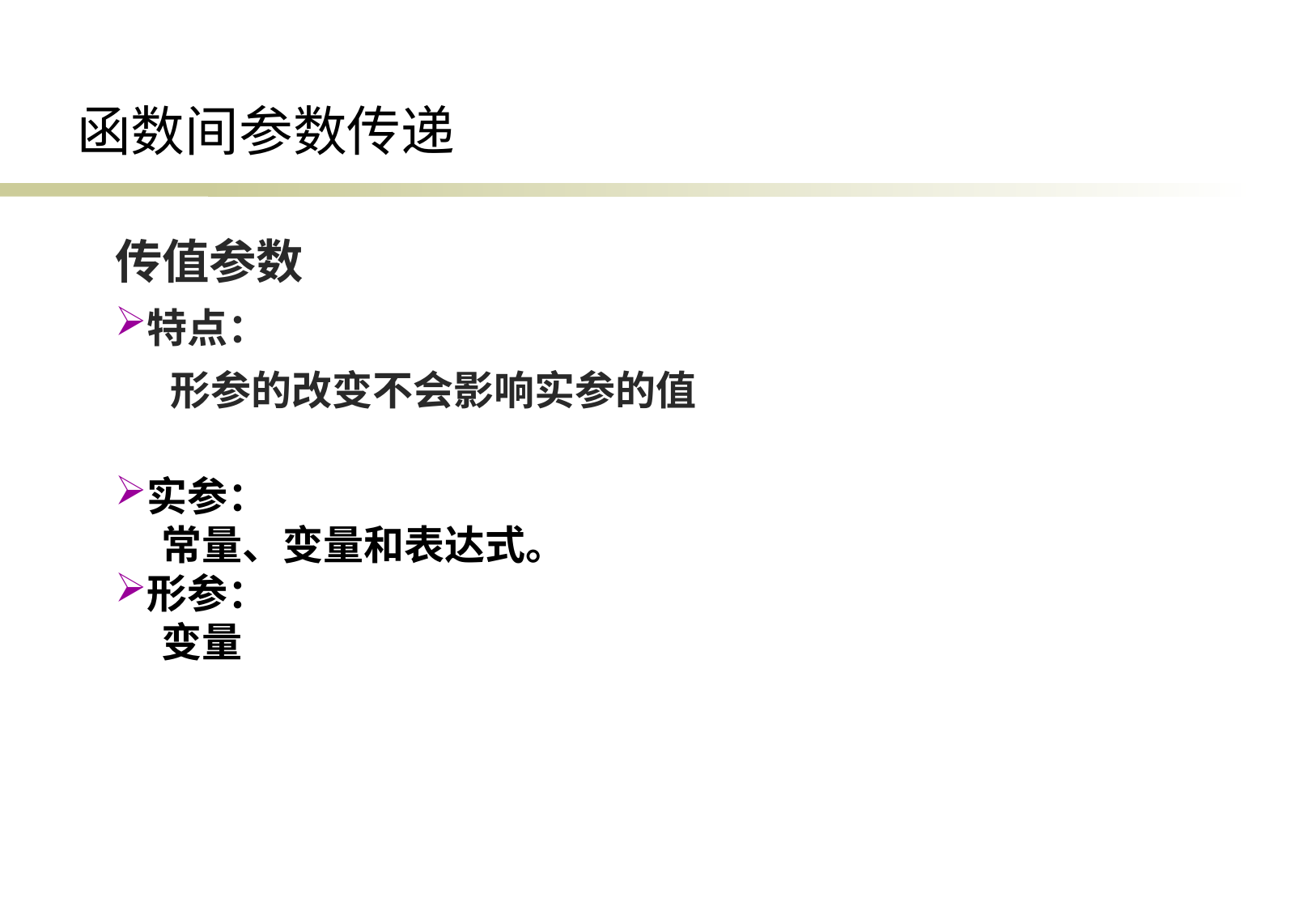

# 函数间参数传递
传值参数
特点：
     形参的改变不会影响实参的值
实参：
    常量、变量和表达式。
形参：
    变量